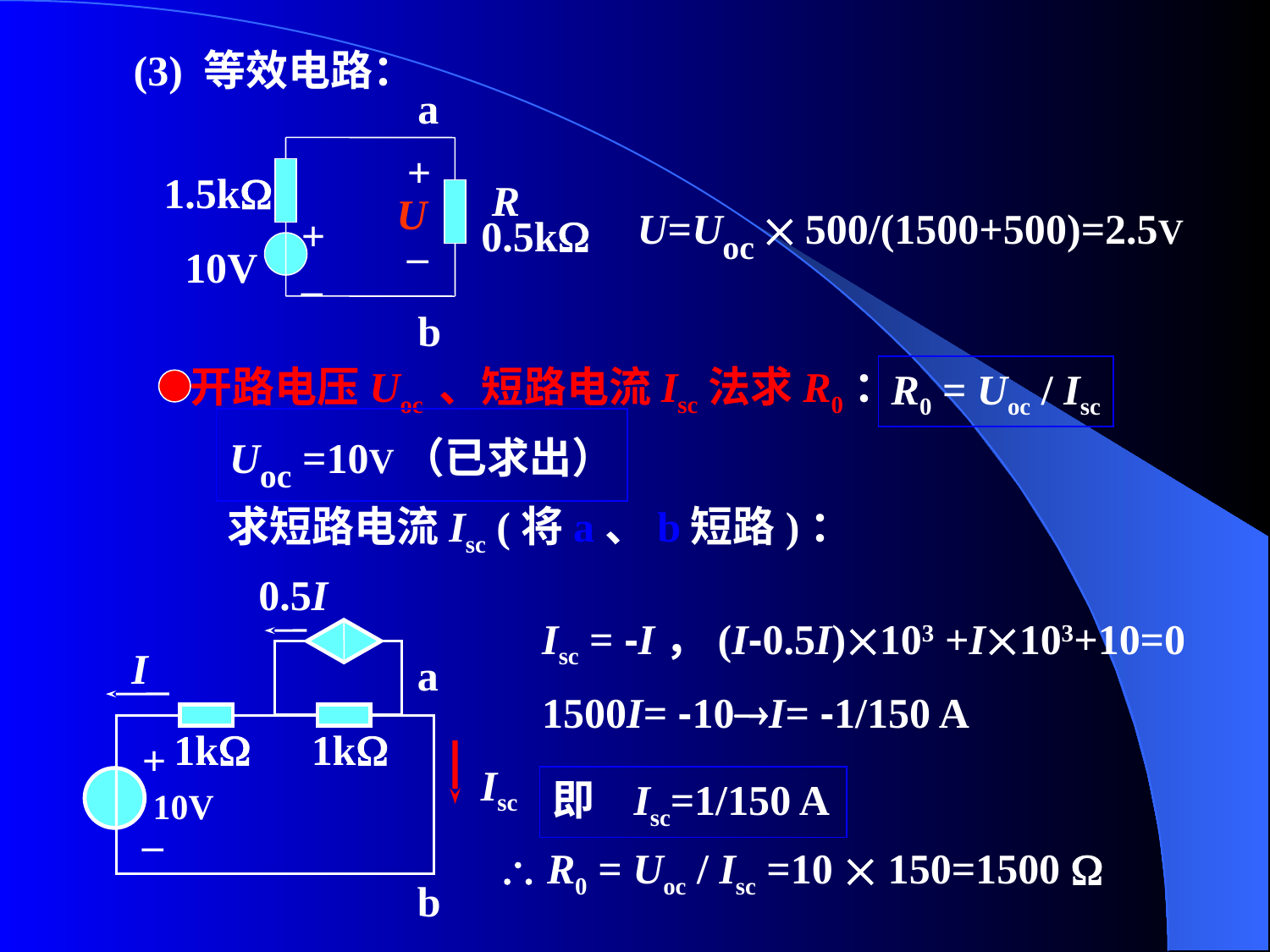

(3) 等效电路：
a

+
–

1.5kΩ

U

 R
0.5kΩ
+
–

10V

b
U=Uoc × 500/(1500+500)=2.5V
开路电压Uoc 、短路电流Isc法求R0：
R0 = Uoc / Isc

Uoc =10V（已求出）
求短路电流Isc (将a、b短路)：
0.5I

I

a

1kΩ
1kΩ
+
Isc

10V
–
b
Isc = -I，(I-0.5I)×103 +I×103+10=0
1500I= -10→I= -1/150 A
即   Isc=1/150 A
∴ R0 = Uoc / Isc =10 × 150=1500 Ω